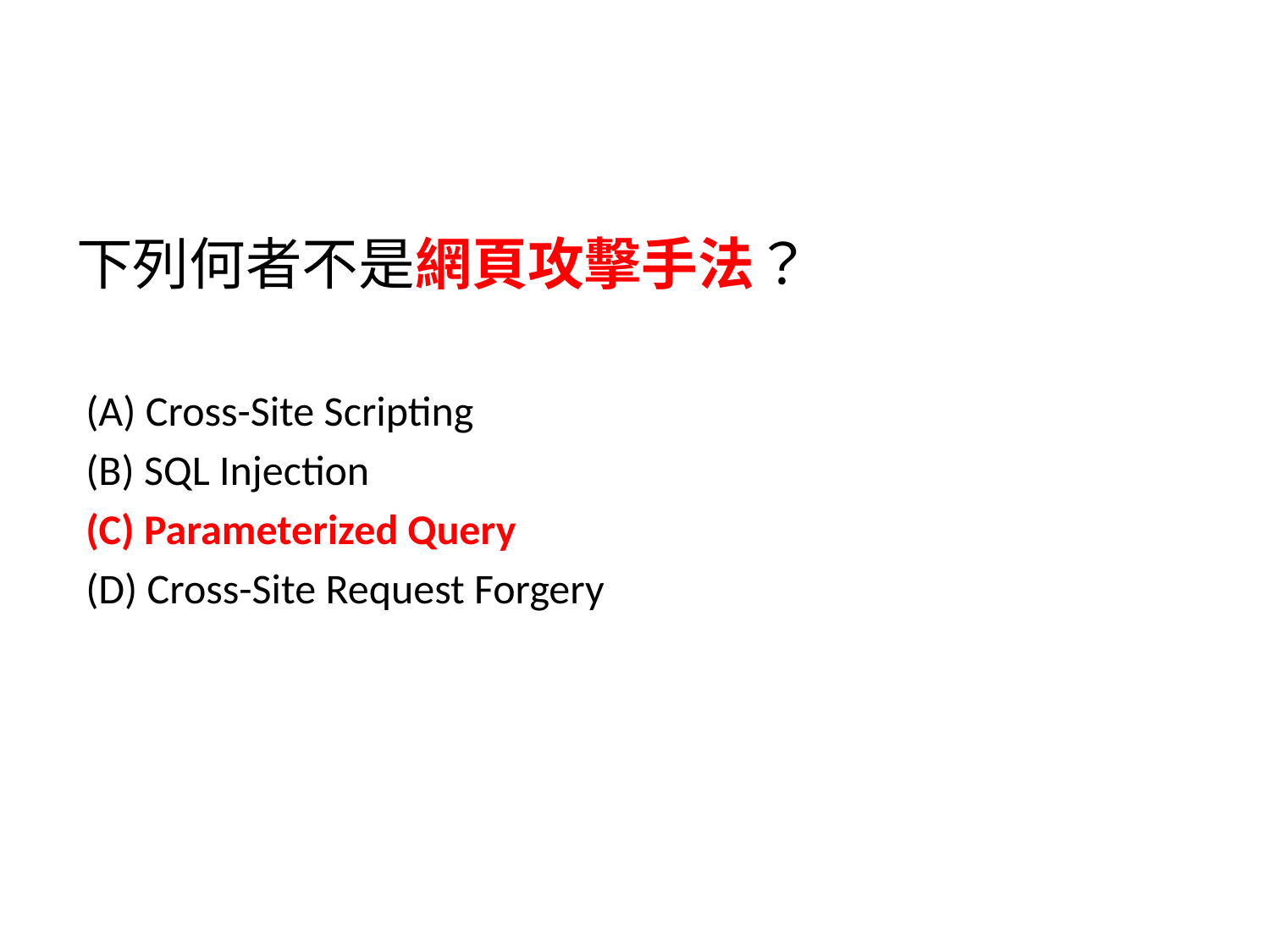

下列何者不是網頁攻擊手法？

 (A) Cross-Site Scripting
 (B) SQL Injection
 (C) Parameterized Query
 (D) Cross-Site Request Forgery